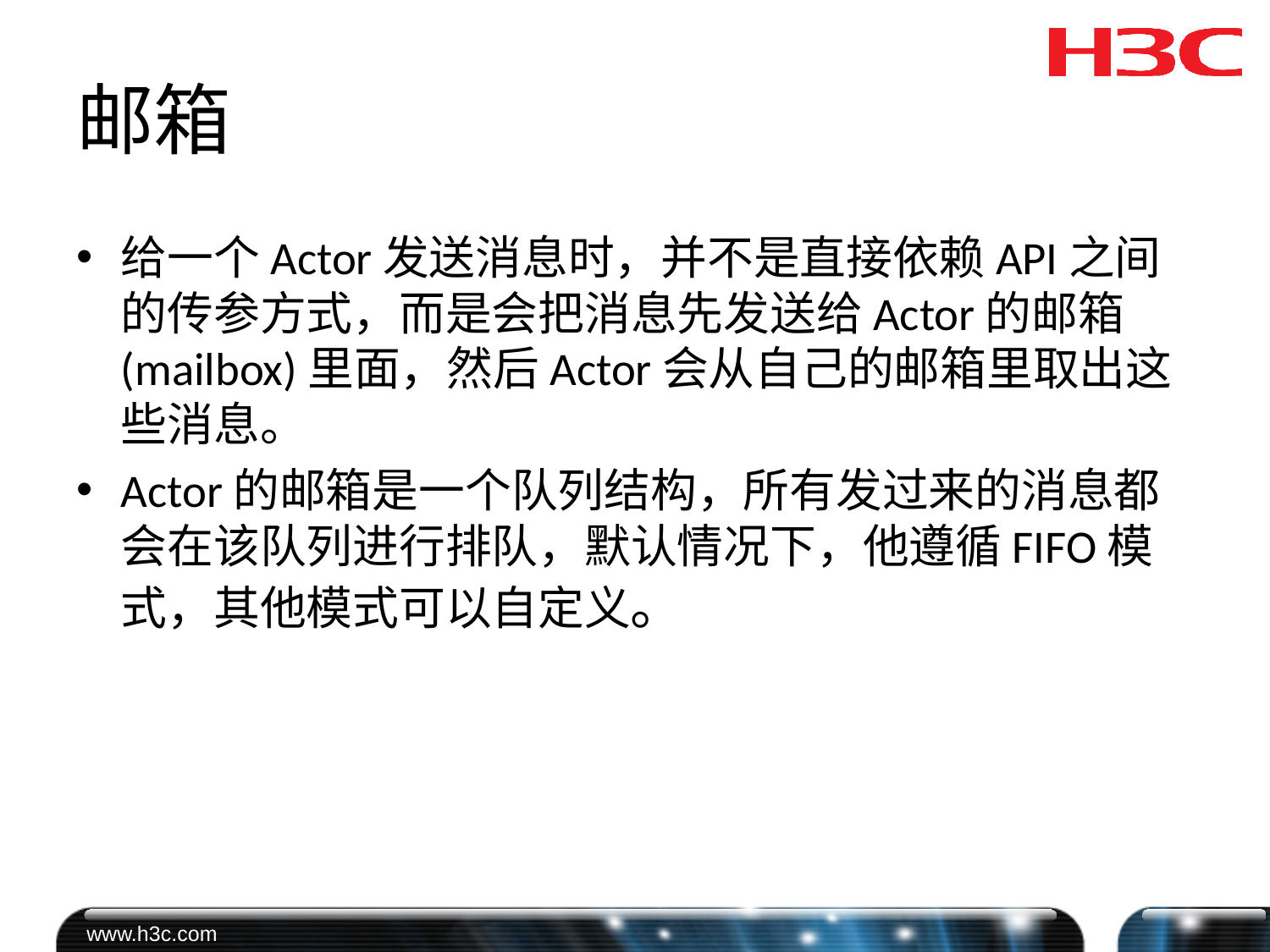

# 邮箱
给一个Actor发送消息时，并不是直接依赖API之间的传参方式，而是会把消息先发送给Actor的邮箱(mailbox)里面，然后Actor会从自己的邮箱里取出这些消息。
Actor的邮箱是一个队列结构，所有发过来的消息都会在该队列进行排队，默认情况下，他遵循FIFO模式，其他模式可以自定义。